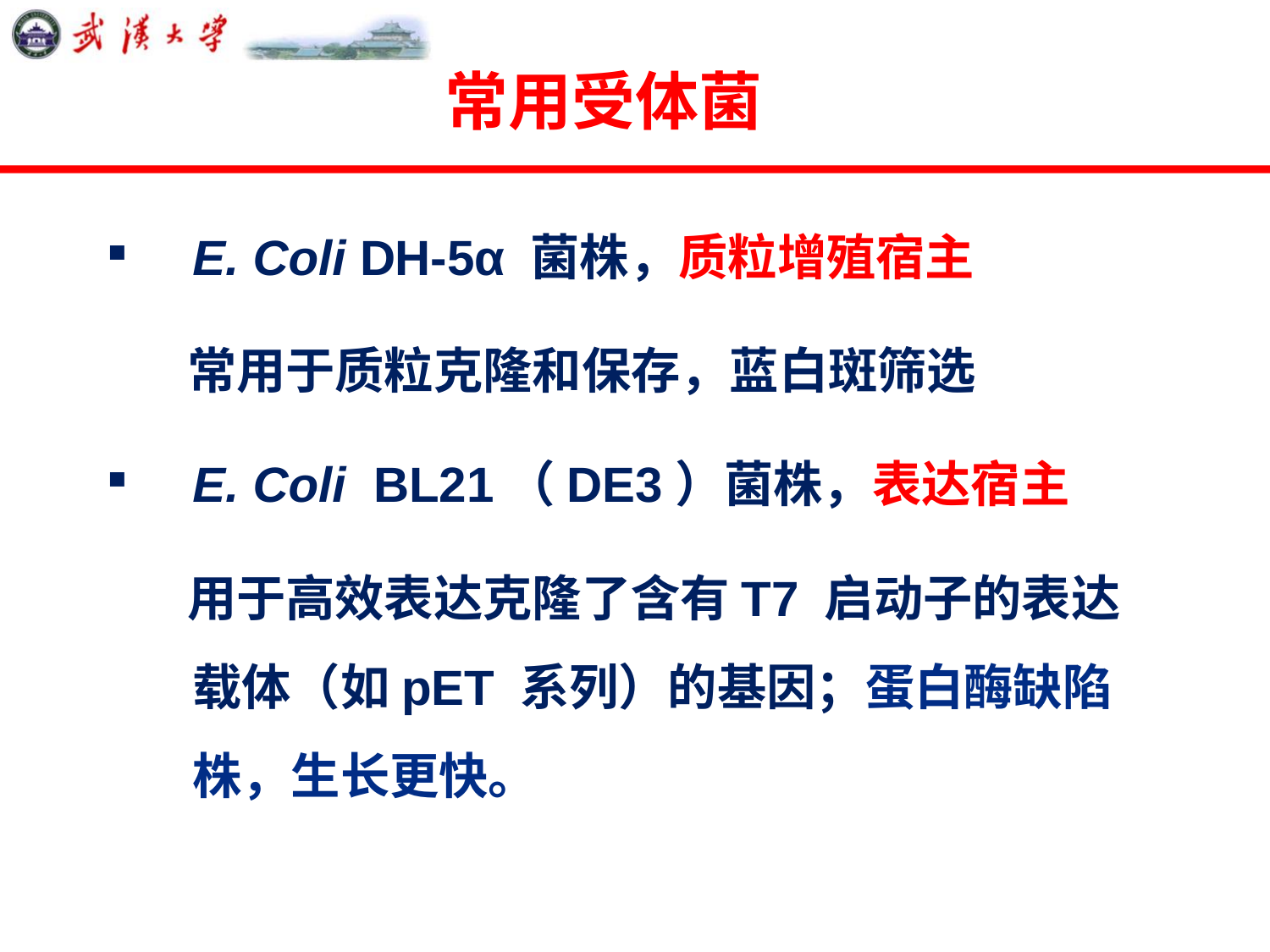

# 常用受体菌
E. Coli DH-5α 菌株，质粒增殖宿主
      常用于质粒克隆和保存，蓝白斑筛选
E. Coli  BL21（DE3）菌株，表达宿主
      用于高效表达克隆了含有T7 启动子的表达载体（如pET 系列）的基因；蛋白酶缺陷株，生长更快。